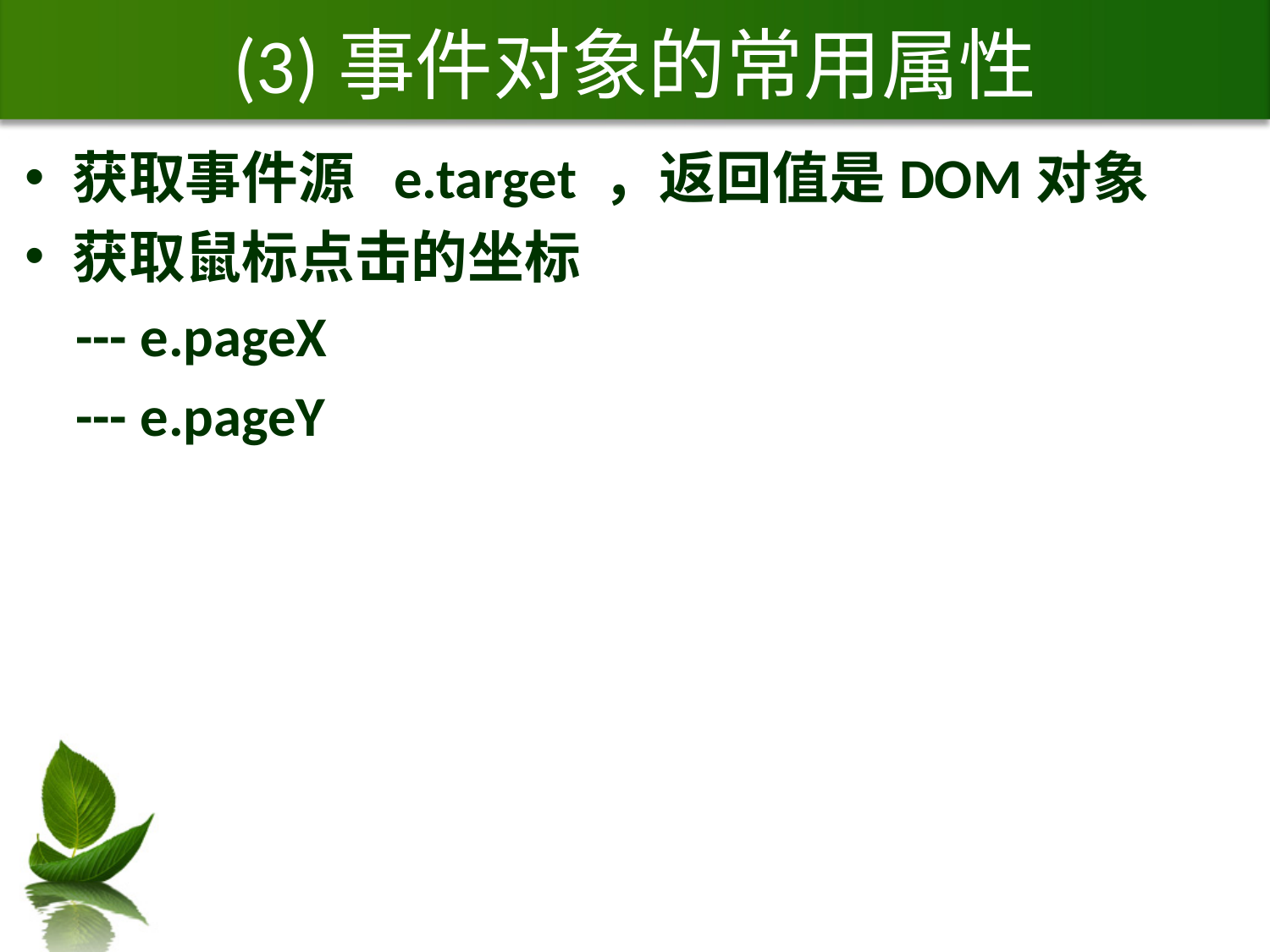

# (3)事件对象的常用属性
获取事件源  e.target ，返回值是DOM对象
获取鼠标点击的坐标
    --- e.pageX
    --- e.pageY